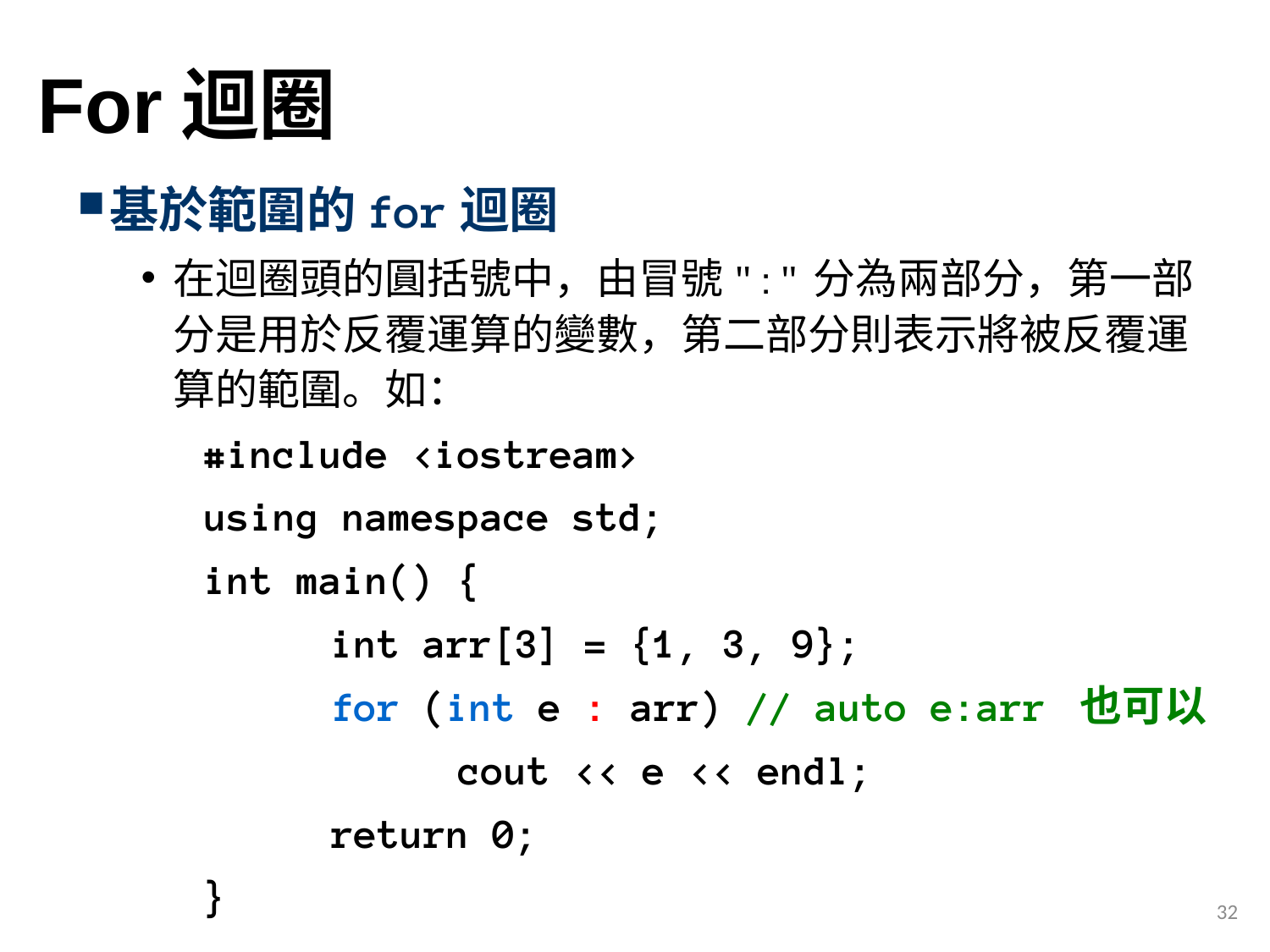

# For迴圈
基於範圍的for迴圈
在迴圈頭的圓括號中，由冒號":"分為兩部分，第一部分是用於反覆運算的變數，第二部分則表示將被反覆運算的範圍。如：
	#include <iostream>
	using namespace std;
	int main() {
		int arr[3] = {1, 3, 9};
		for (int e : arr) // auto e:arr 也可以
			cout << e << endl;
		return 0;
	}
32